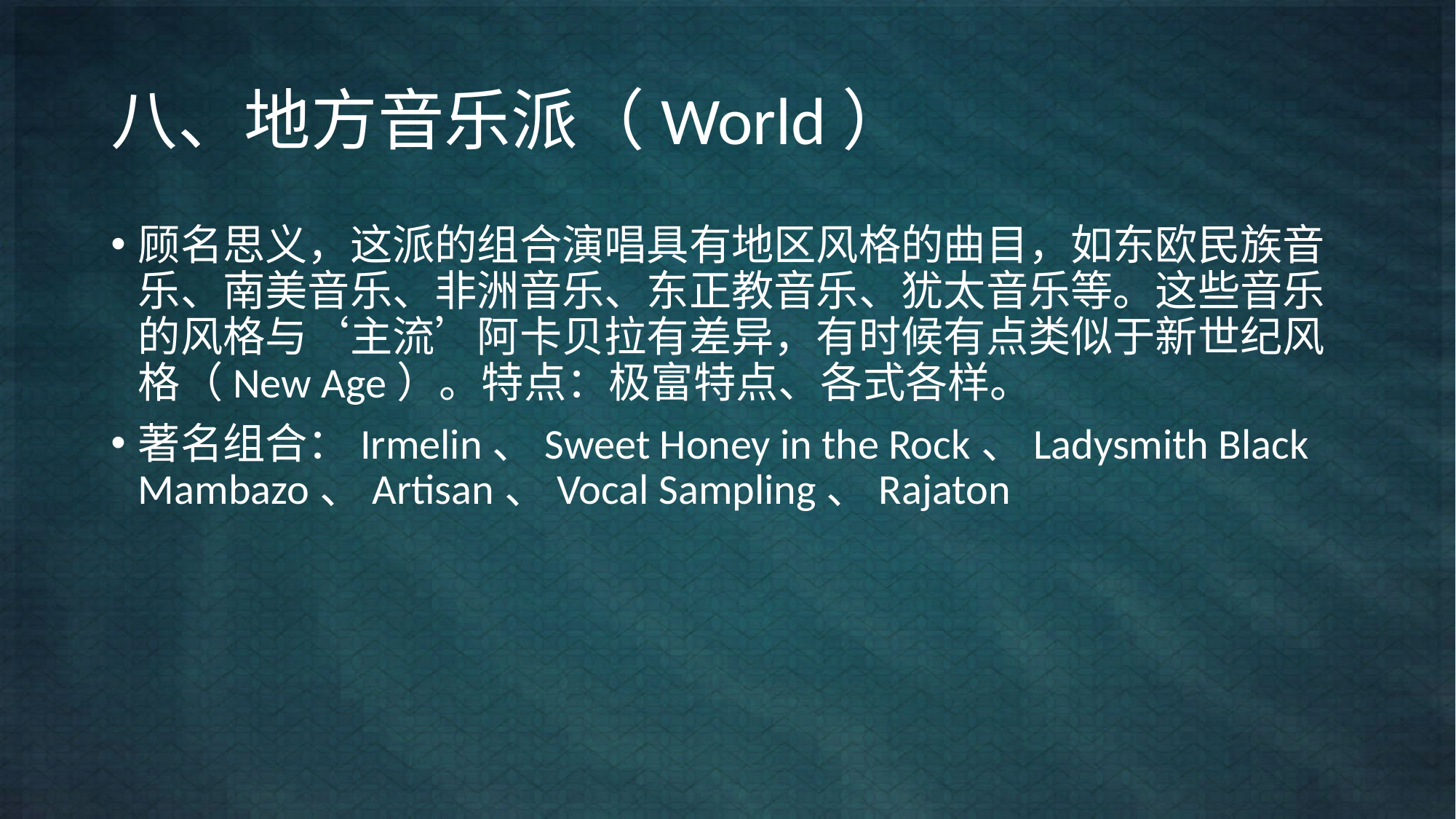

# 八、地方音乐派（World）
顾名思义，这派的组合演唱具有地区风格的曲目，如东欧民族音乐、南美音乐、非洲音乐、东正教音乐、犹太音乐等。这些音乐的风格与‘主流’阿卡贝拉有差异，有时候有点类似于新世纪风格（New Age）。特点：极富特点、各式各样。
著名组合：Irmelin、Sweet Honey in the Rock、Ladysmith Black Mambazo、Artisan、Vocal Sampling、Rajaton